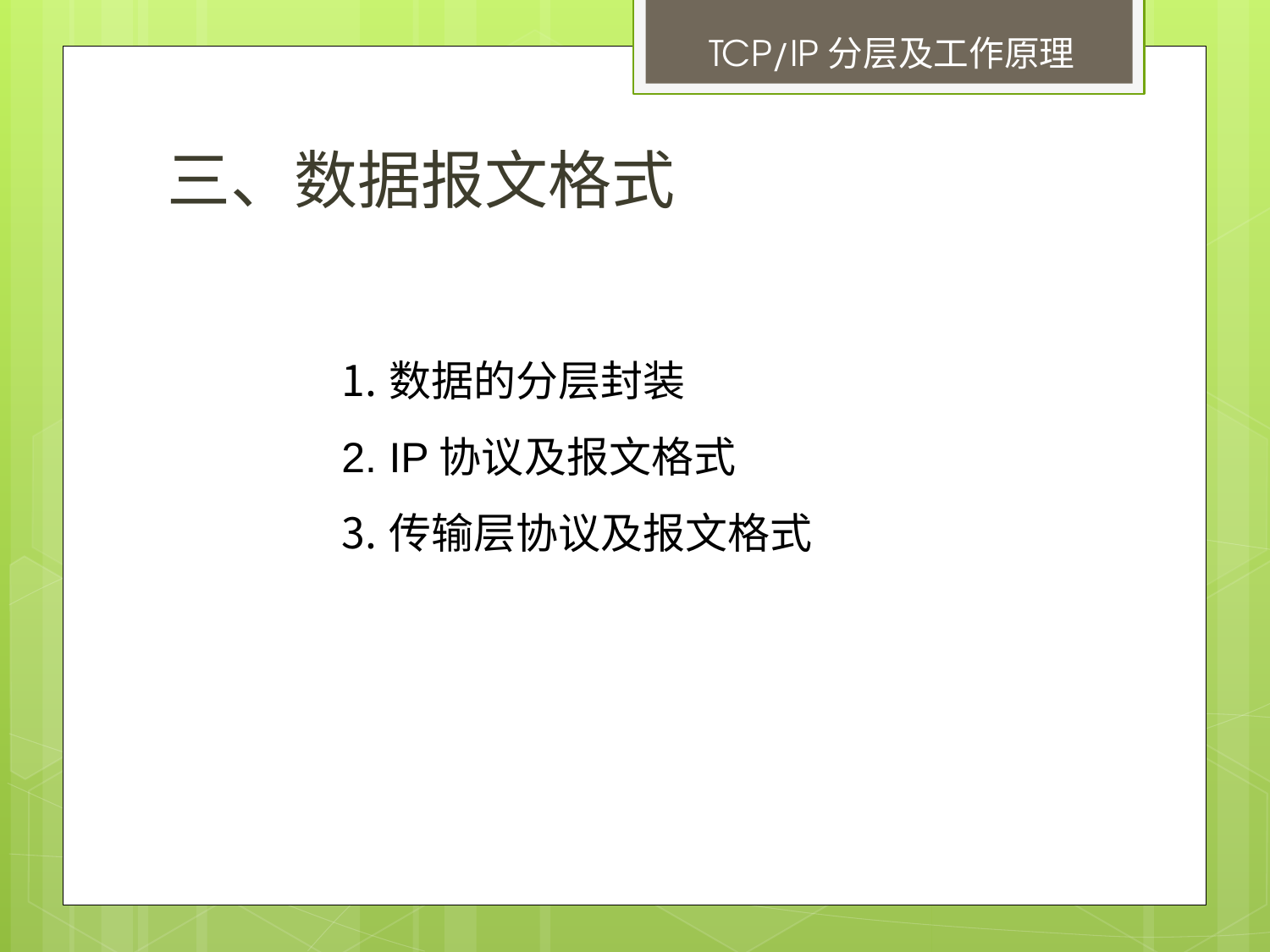

TCP/IP分层及工作原理
三、数据报文格式
数据的分层封装
IP协议及报文格式
传输层协议及报文格式